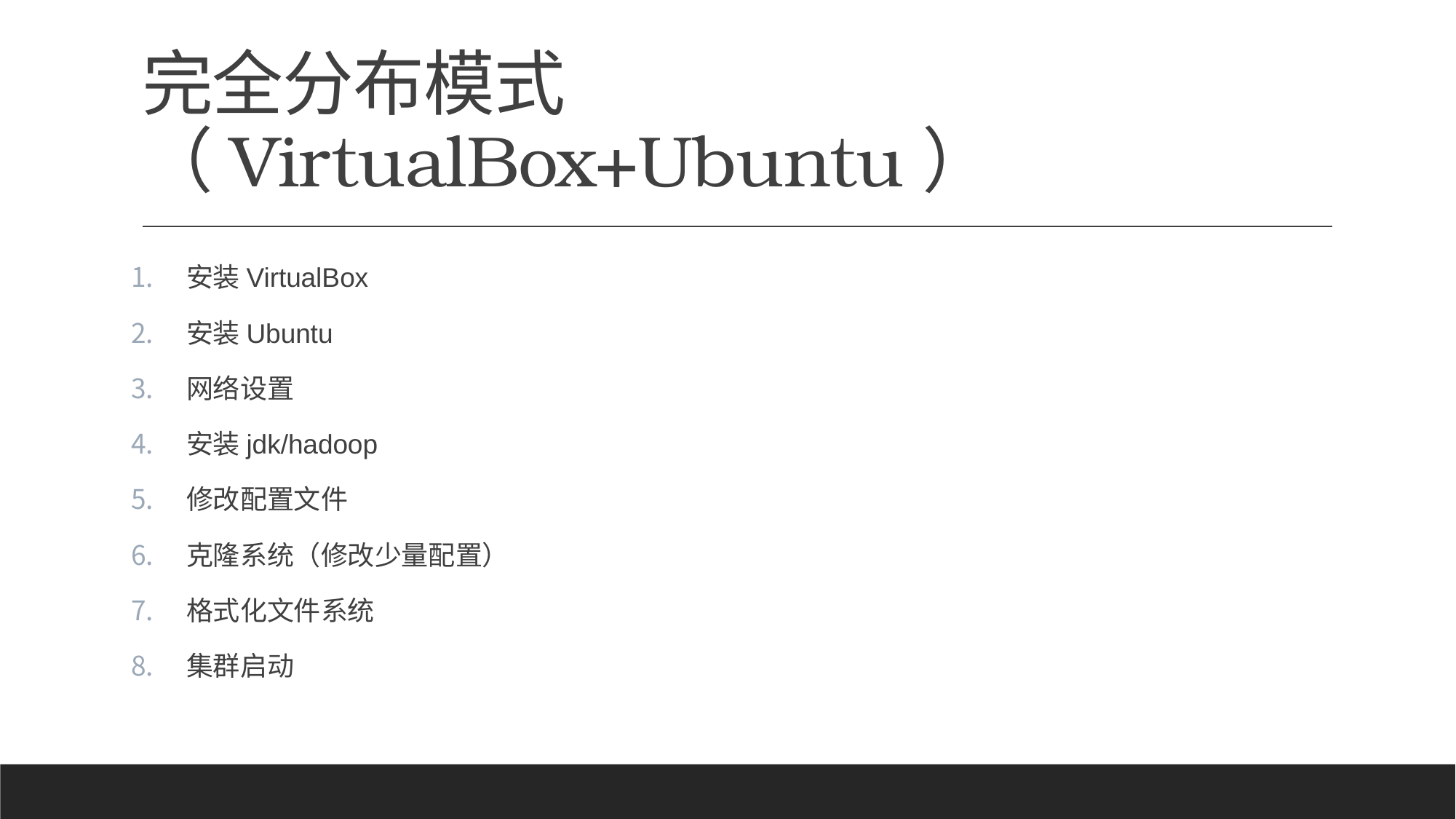

# 完全分布模式（VirtualBox+Ubuntu）
安装VirtualBox
安装Ubuntu
网络设置
安装jdk/hadoop
修改配置文件
克隆系统（修改少量配置）
格式化文件系统
集群启动